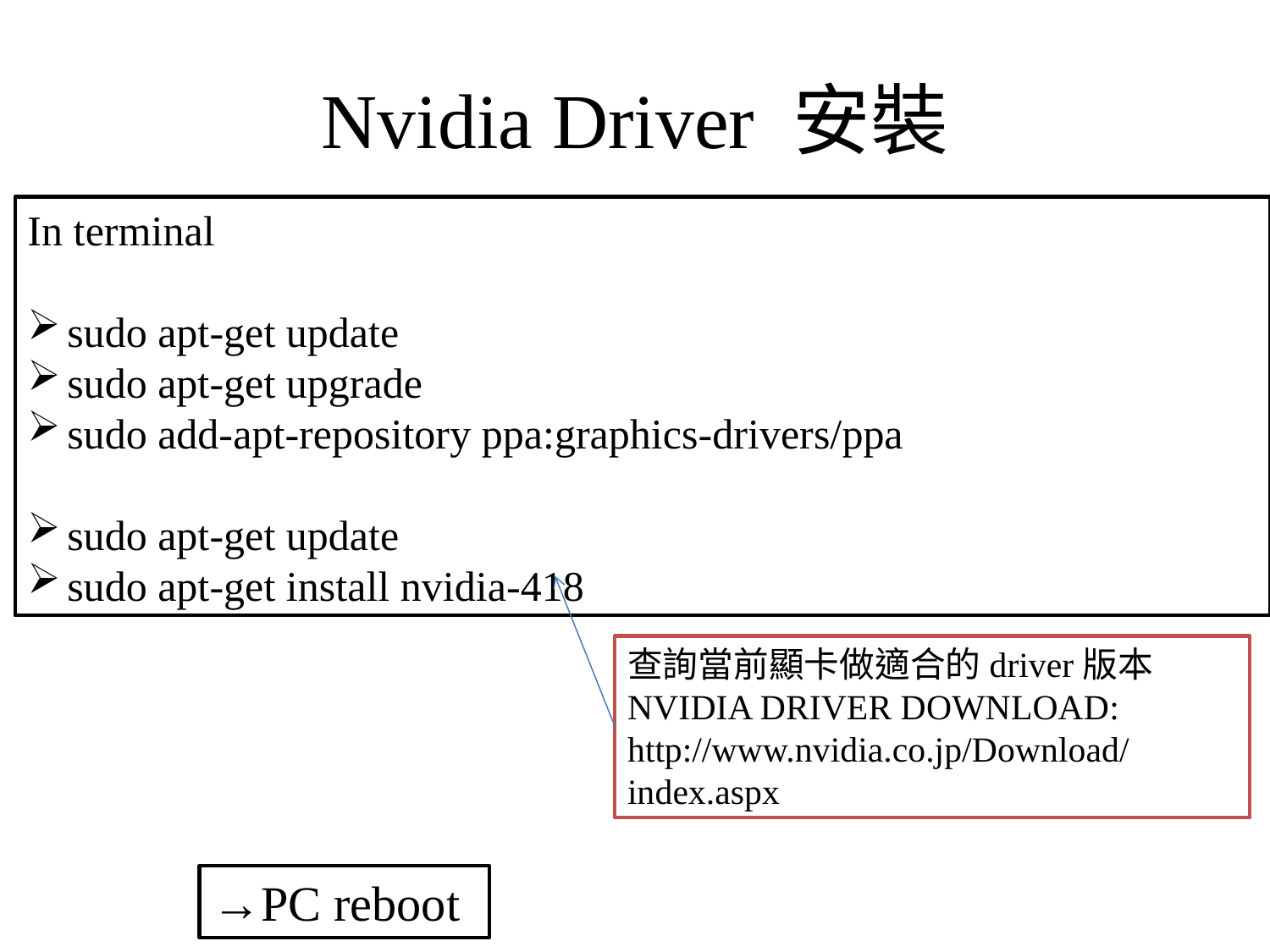

# Nvidia Driver 安裝
In terminal

sudo apt-get update
sudo apt-get upgrade
sudo add-apt-repository ppa:graphics-drivers/ppa

sudo apt-get update
sudo apt-get install nvidia-418
查詢當前顯卡做適合的driver版本
NVIDIA DRIVER DOWNLOAD:
http://www.nvidia.co.jp/Download/index.aspx
→PC reboot